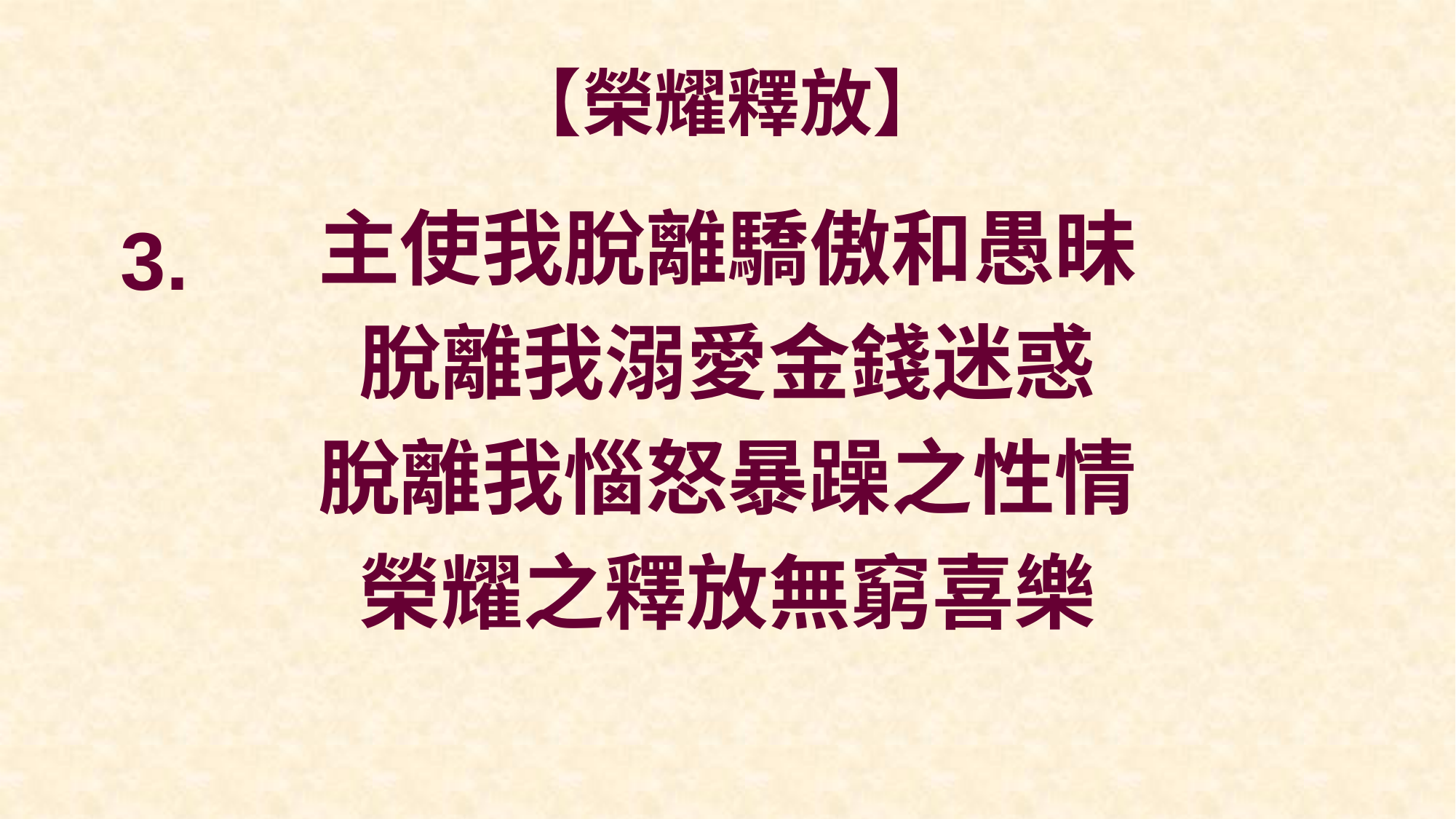

# 【榮耀釋放】
主使我脫離驕傲和愚昧
脫離我溺愛金錢迷惑
脫離我惱怒暴躁之性情
榮耀之釋放無窮喜樂
3.